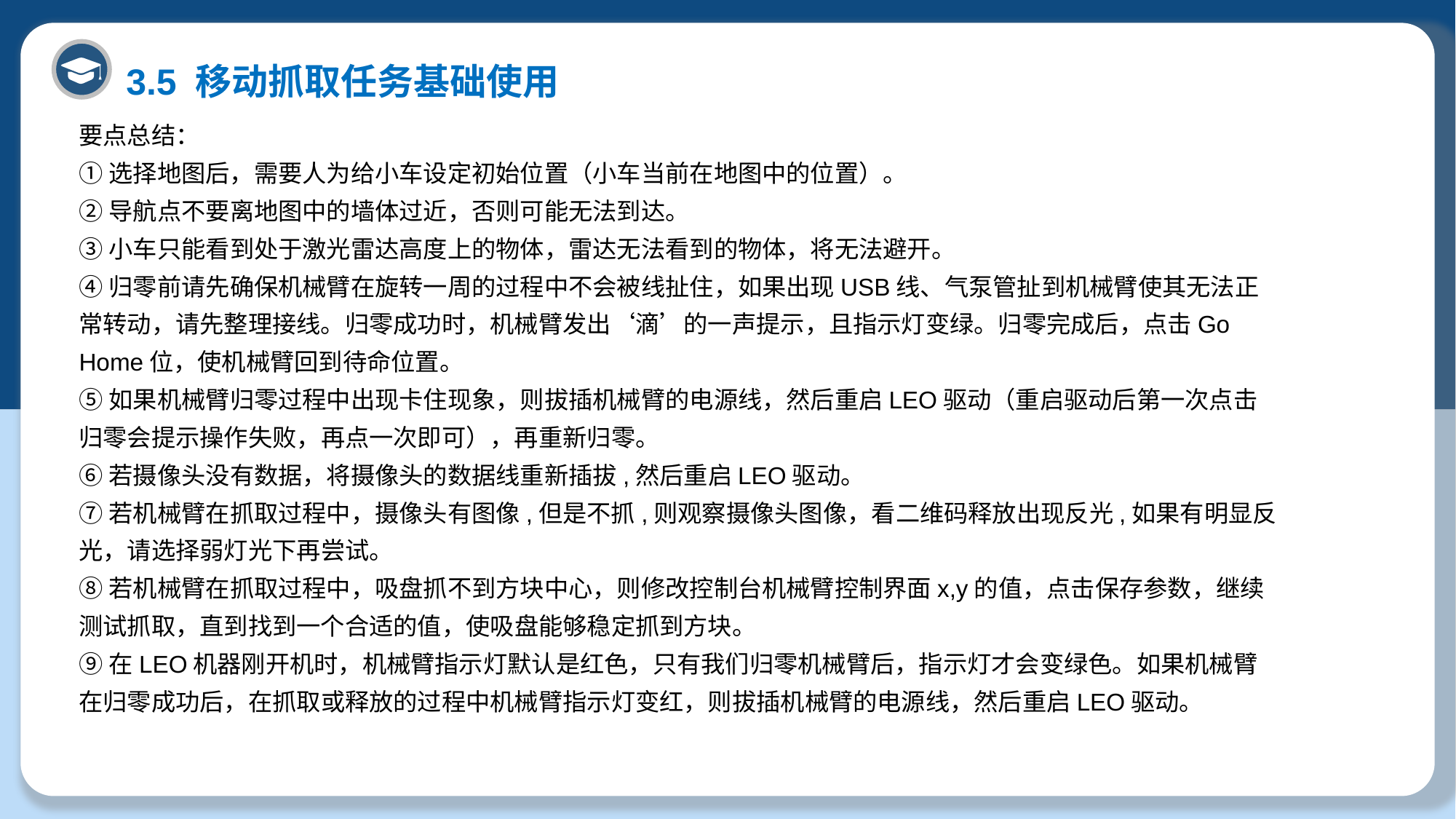

3.5 移动抓取任务基础使用
要点总结：
①选择地图后，需要人为给小车设定初始位置（小车当前在地图中的位置）。
②导航点不要离地图中的墙体过近，否则可能无法到达。
③小车只能看到处于激光雷达高度上的物体，雷达无法看到的物体，将无法避开。
④归零前请先确保机械臂在旋转一周的过程中不会被线扯住，如果出现USB线、气泵管扯到机械臂使其无法正常转动，请先整理接线。归零成功时，机械臂发出‘滴’的一声提示，且指示灯变绿。归零完成后，点击Go Home位，使机械臂回到待命位置。
⑤如果机械臂归零过程中出现卡住现象，则拔插机械臂的电源线，然后重启LEO驱动（重启驱动后第一次点击归零会提示操作失败，再点一次即可），再重新归零。
⑥若摄像头没有数据，将摄像头的数据线重新插拔,然后重启LEO驱动。
⑦若机械臂在抓取过程中，摄像头有图像,但是不抓,则观察摄像头图像，看二维码释放出现反光,如果有明显反光，请选择弱灯光下再尝试。
⑧若机械臂在抓取过程中，吸盘抓不到方块中心，则修改控制台机械臂控制界面x,y的值，点击保存参数，继续测试抓取，直到找到一个合适的值，使吸盘能够稳定抓到方块。
⑨在LEO机器刚开机时，机械臂指示灯默认是红色，只有我们归零机械臂后，指示灯才会变绿色。如果机械臂在归零成功后，在抓取或释放的过程中机械臂指示灯变红，则拔插机械臂的电源线，然后重启LEO驱动。